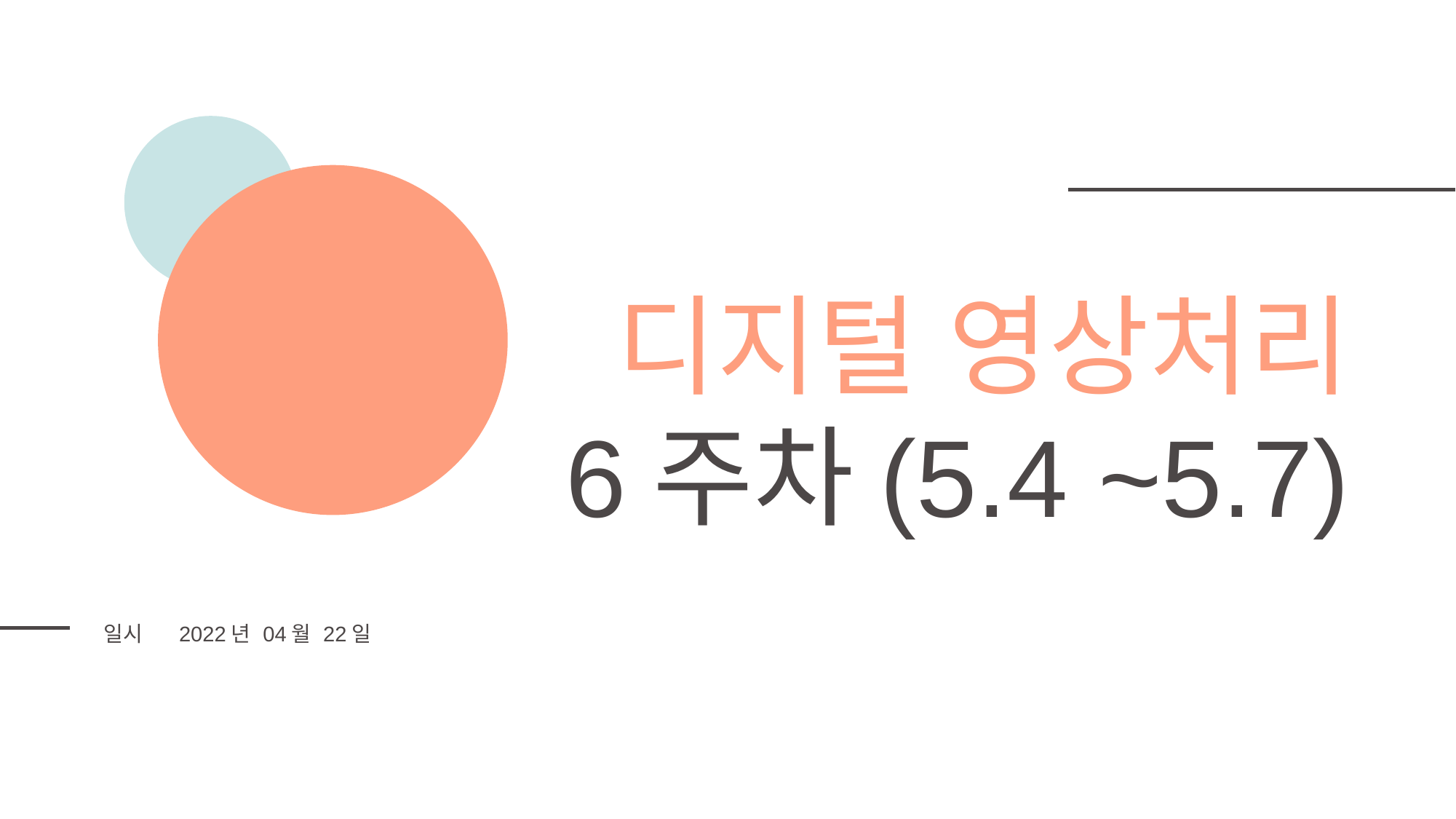

디지털 영상처리
6주차(5.4 ~5.7)
| 일시 | 2022년 04월 22일 |
| --- | --- |